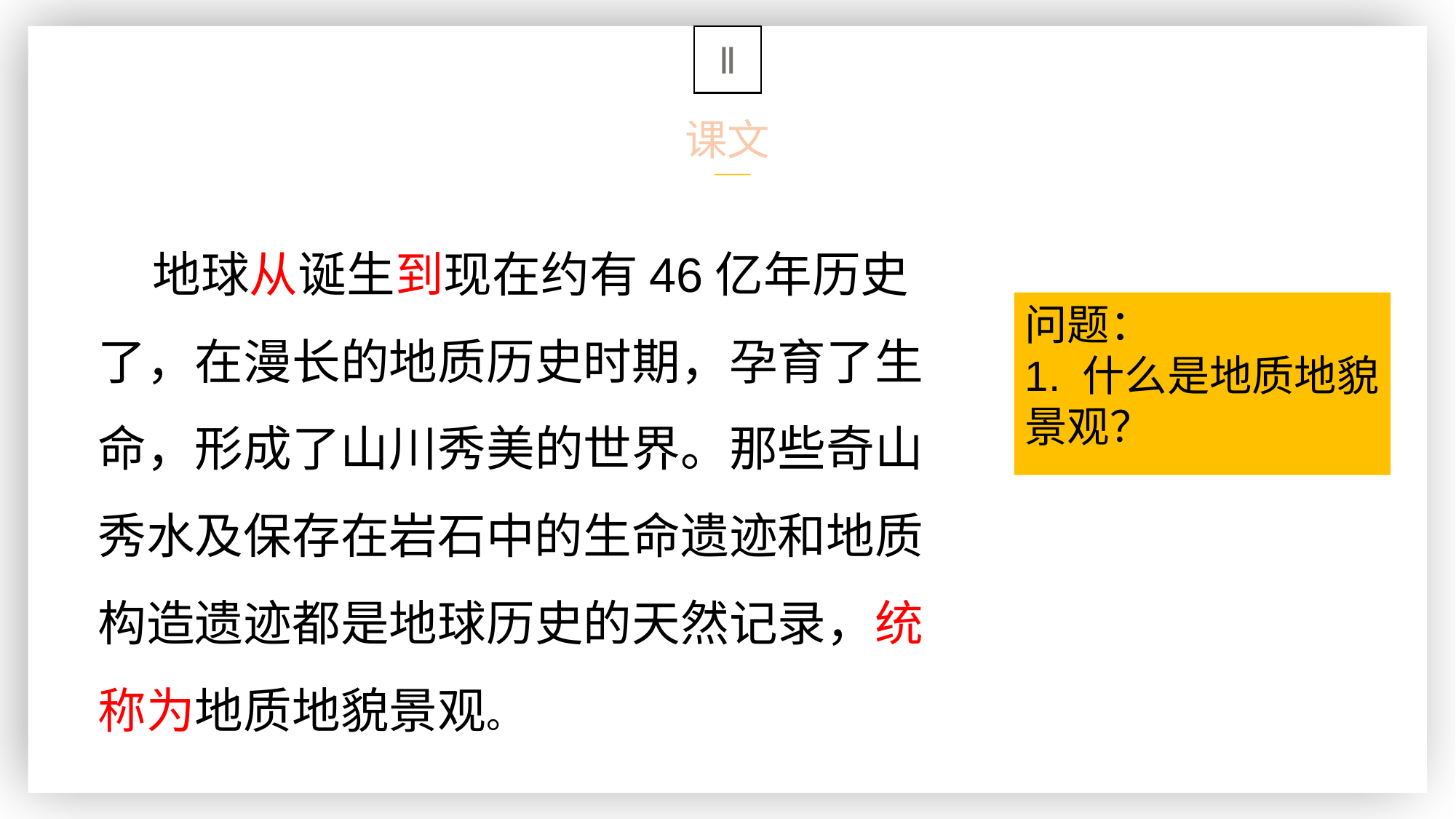

Ⅱ
课文
  ——
地球从诞生到现在约有46亿年历史了，在漫长的地质历史时期，孕育了生命，形成了山川秀美的世界。那些奇山秀水及保存在岩石中的生命遗迹和地质构造遗迹都是地球历史的天然记录，统称为地质地貌景观。
问题：
1. 什么是地质地貌景观？